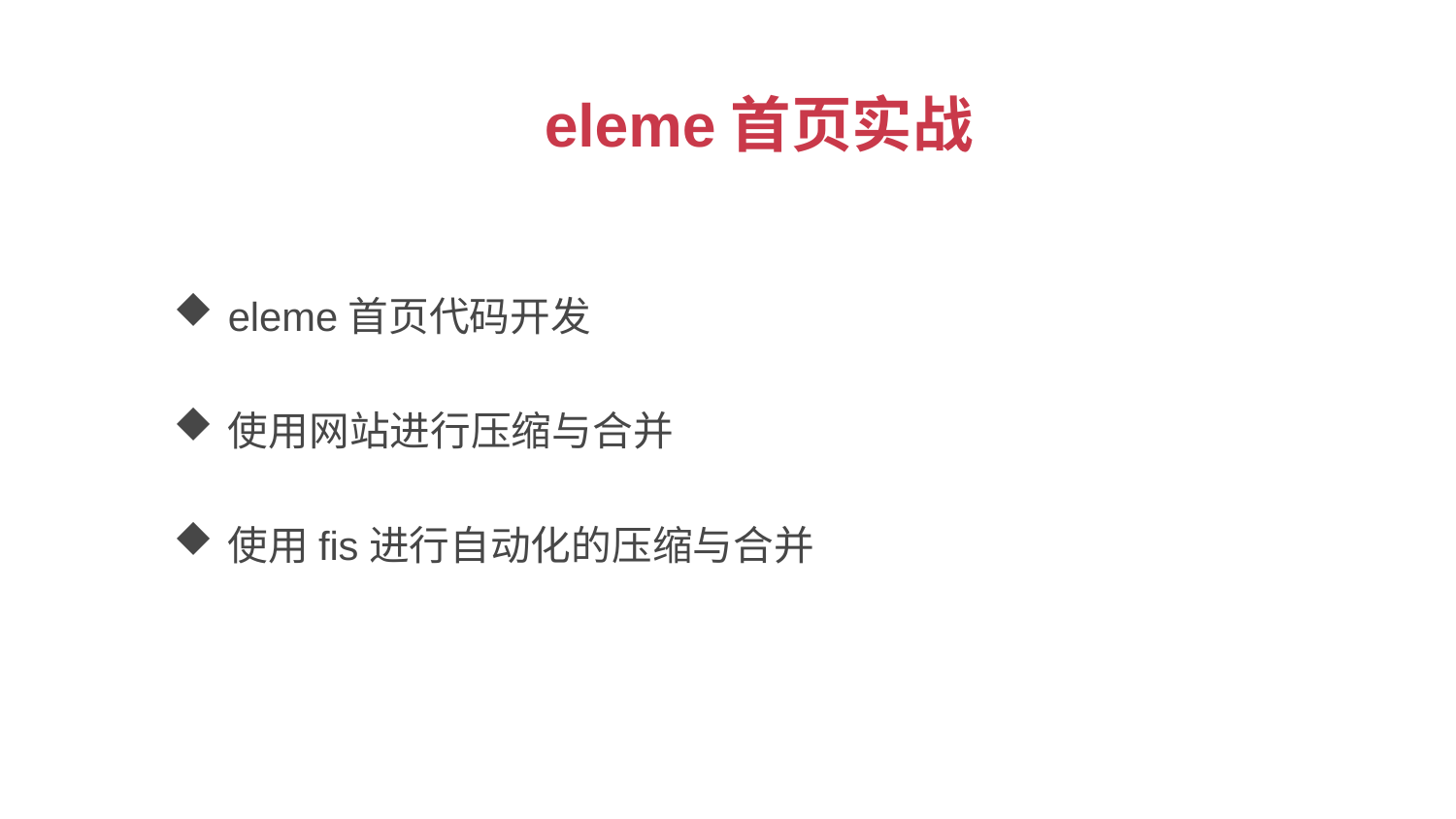

eleme首页实战
eleme首页代码开发
使用网站进行压缩与合并
使用fis进行自动化的压缩与合并